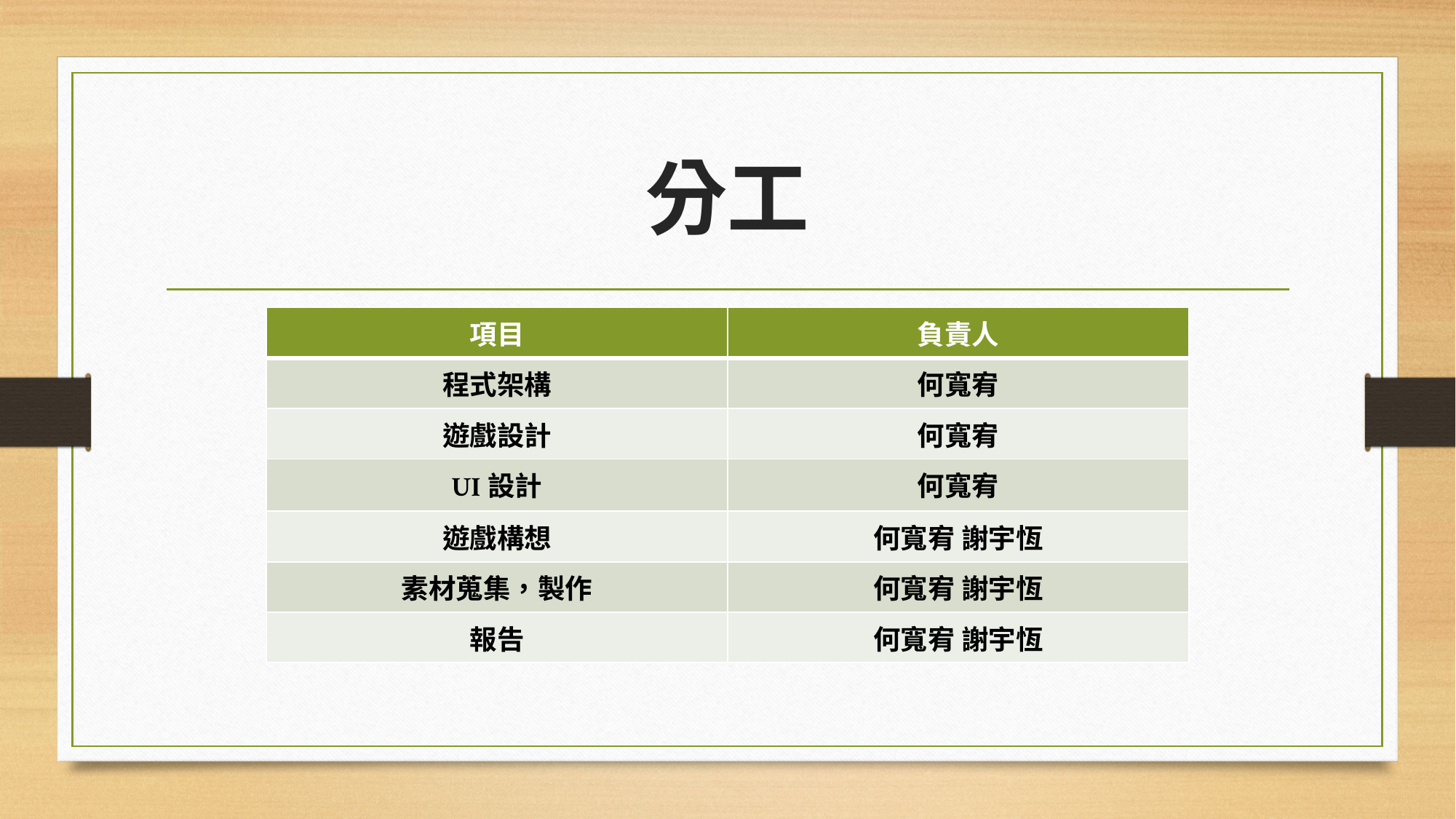

# 分工
| 項目 | 負責人 |
| --- | --- |
| 程式架構 | 何寬宥 |
| 遊戲設計 | 何寬宥 |
| UI設計 | 何寬宥 |
| 遊戲構想 | 何寬宥 謝宇恆 |
| 素材蒐集，製作 | 何寬宥 謝宇恆 |
| 報告 | 何寬宥 謝宇恆 |